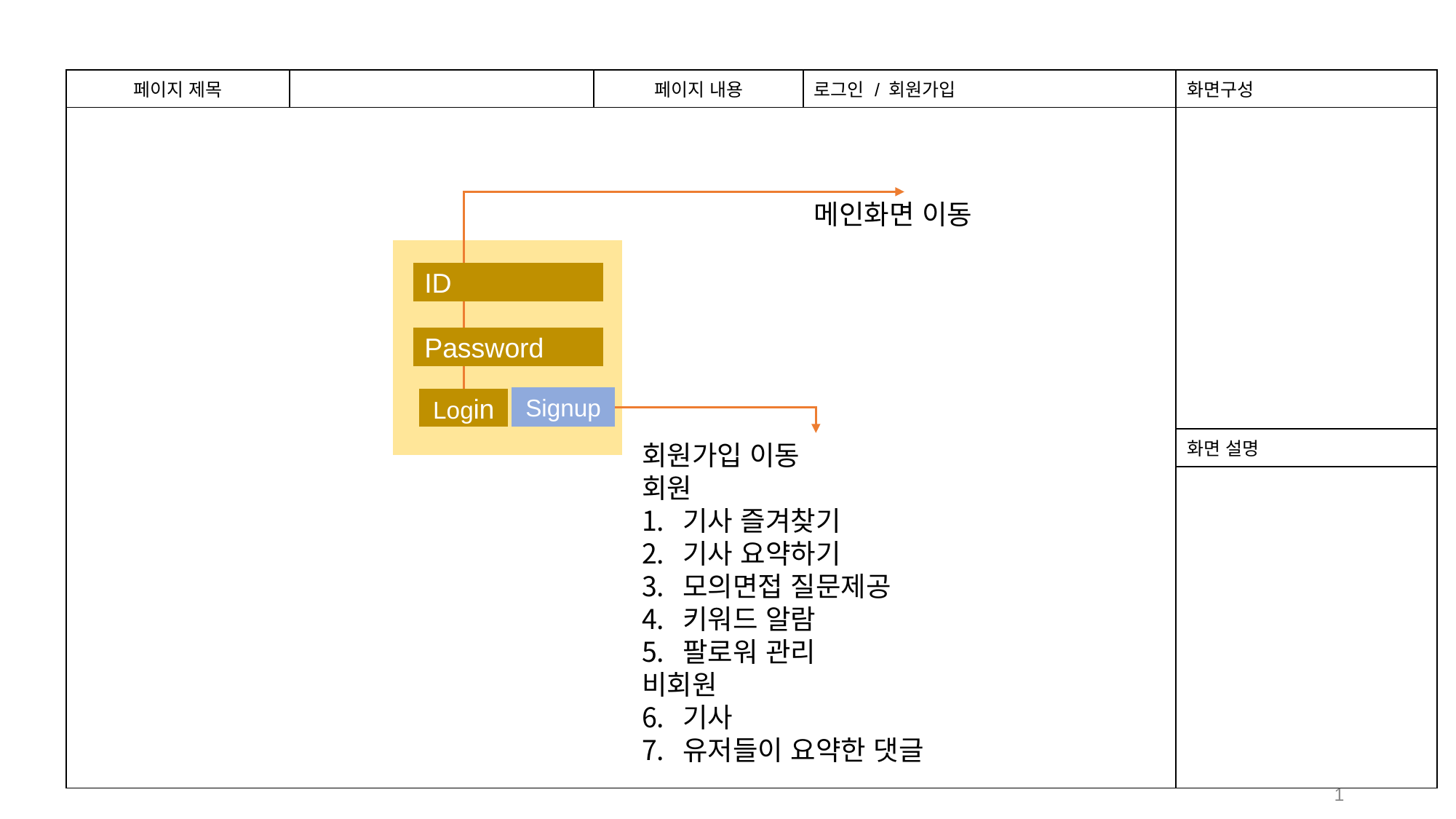

| 페이지 제목 |  | 페이지 내용 | 로그인 / 회원가입 | 화면구성 |
| --- | --- | --- | --- | --- |
|  |  |  |  |  |
|  |  |  |  | 화면 설명 |
|  |  |  |  |  |
메인화면 이동

ID
Password
Signup
Login
회원가입 이동
회원
기사 즐겨찾기
기사 요약하기
모의면접 질문제공
키워드 알람
팔로워 관리
비회원
기사
유저들이 요약한 댓글
1